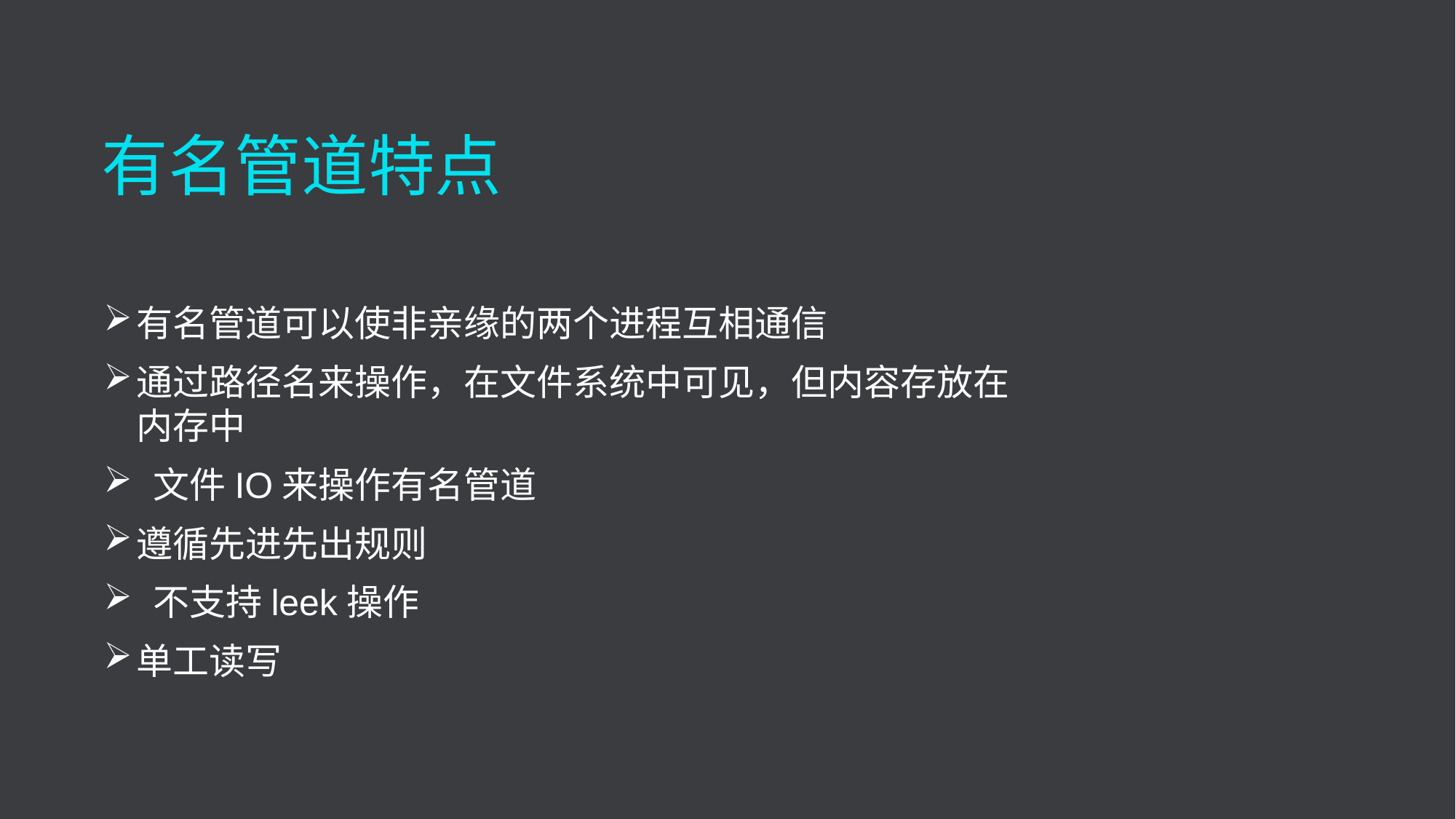

有名管道特点

有名管道可以使非亲缘的两个进程互相通信
通过路径名来操作，在文件系统中可见，但内容存放在内存中
 文件IO来操作有名管道
遵循先进先出规则
 不支持leek操作
单工读写